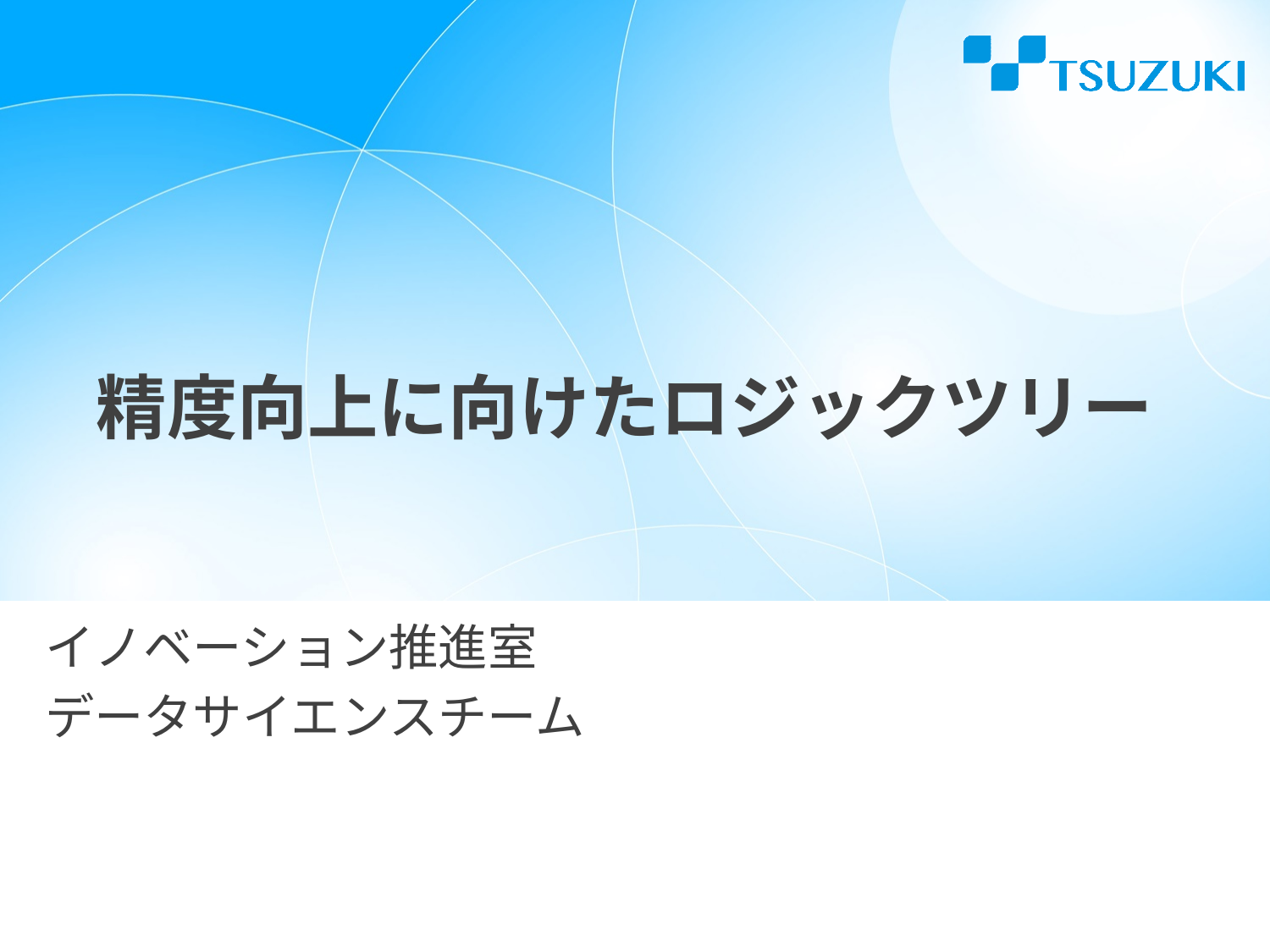

# 精度向上に向けたロジックツリー
イノベーション推進室
データサイエンスチーム